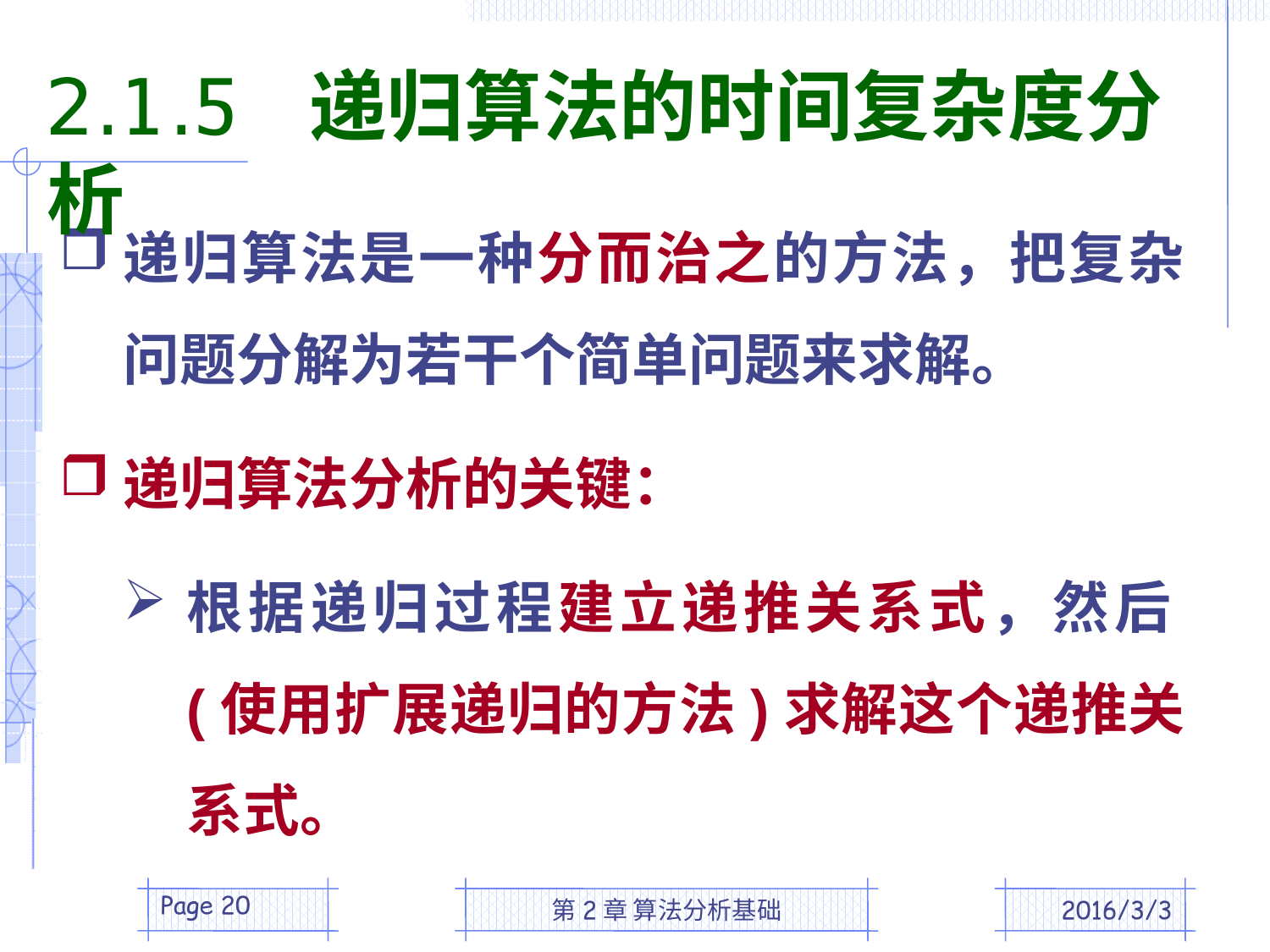

2.1.5  递归算法的时间复杂度分析
递归算法是一种分而治之的方法，把复杂问题分解为若干个简单问题来求解。
递归算法分析的关键：
根据递归过程建立递推关系式，然后(使用扩展递归的方法)求解这个递推关系式。
Page 20
第2章 算法分析基础
2016/3/3